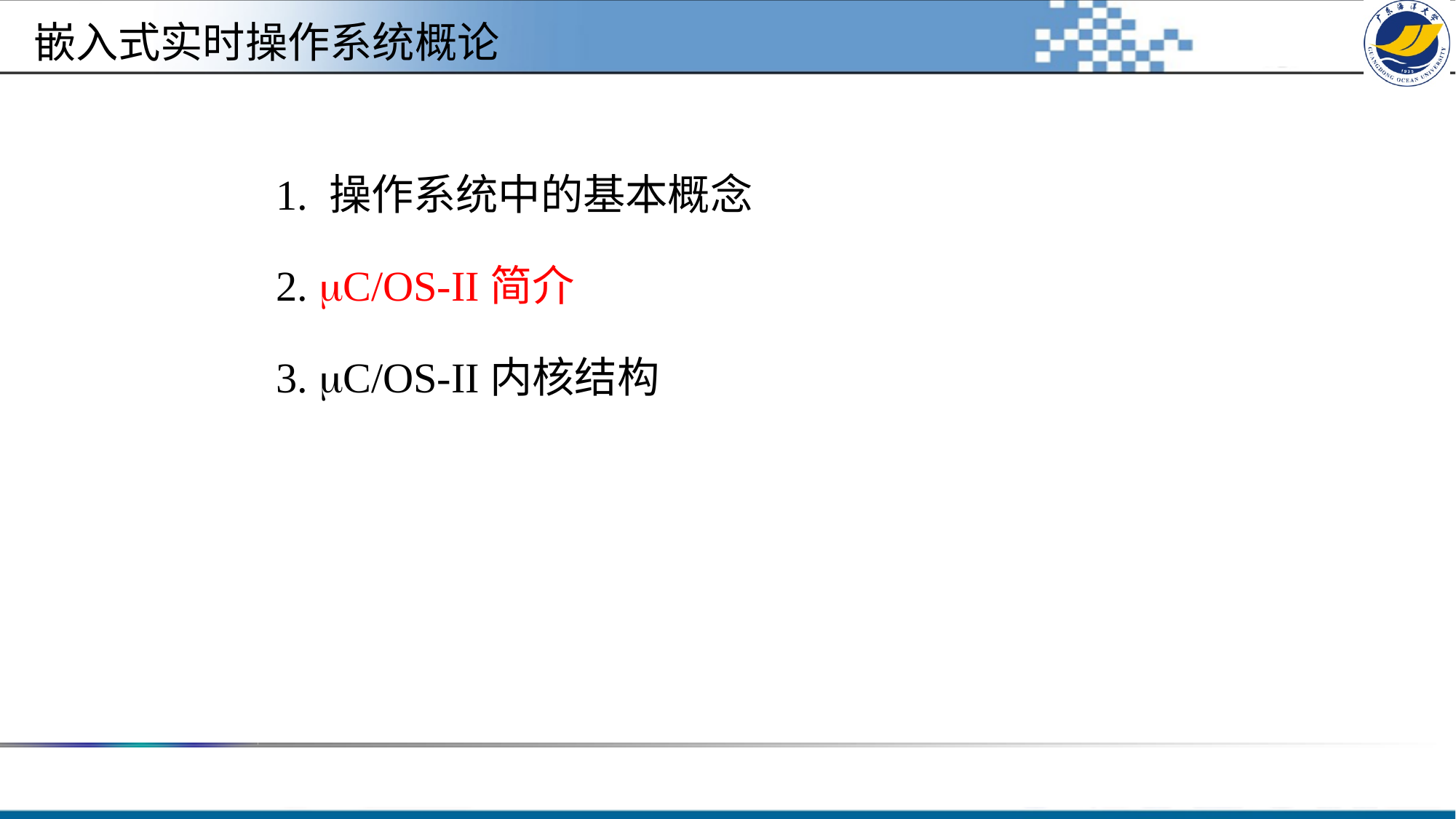

#
嵌入式实时操作系统概论
 1. 操作系统中的基本概念
 2. μC/OS-II简介
 3. μC/OS-II内核结构
23